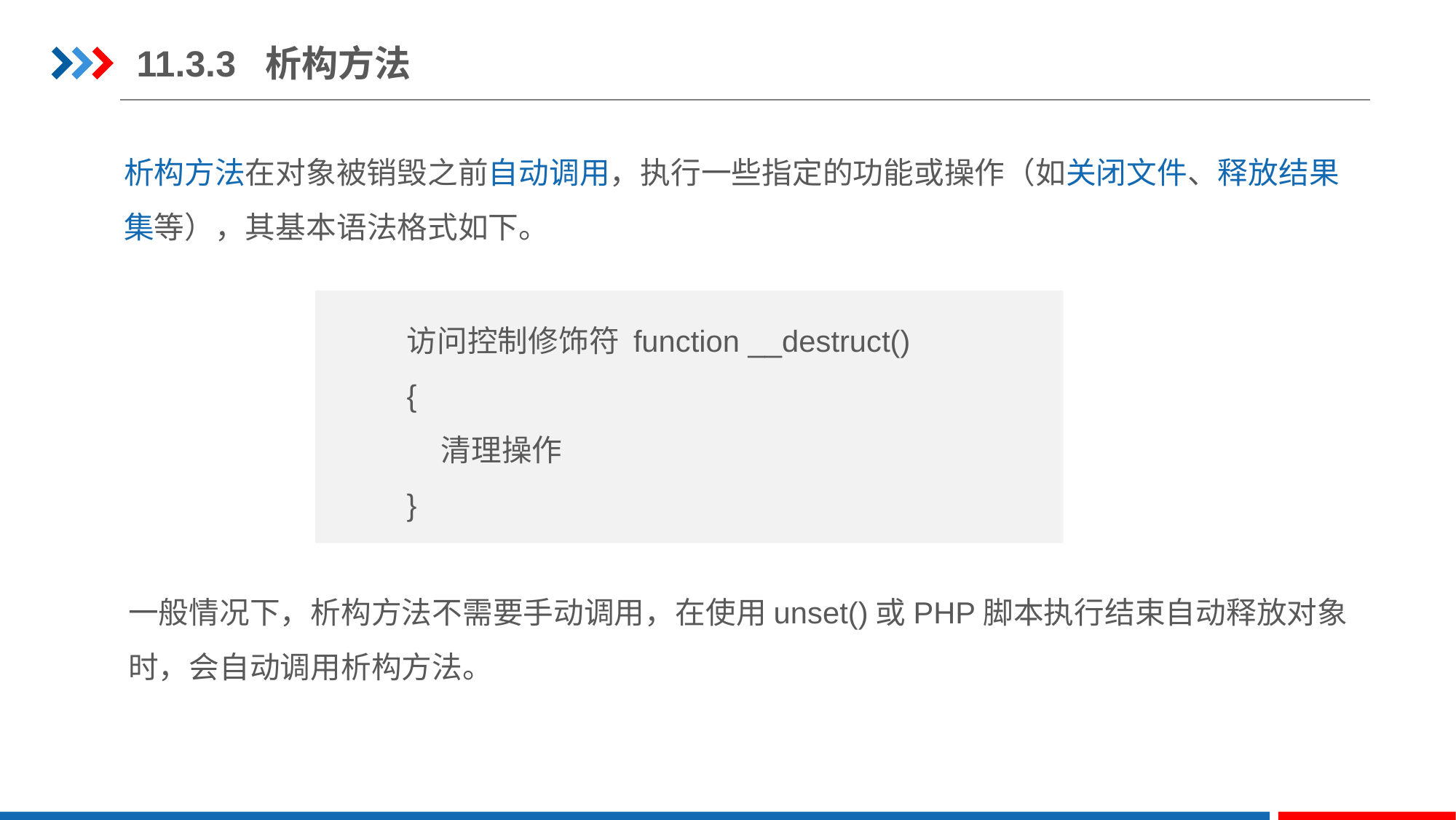

11.3.3  析构方法
析构方法在对象被销毁之前自动调用，执行一些指定的功能或操作（如关闭文件、释放结果集等），其基本语法格式如下。

访问控制修饰符 function __destruct()
{
    清理操作
}
一般情况下，析构方法不需要手动调用，在使用unset()或PHP脚本执行结束自动释放对象时，会自动调用析构方法。